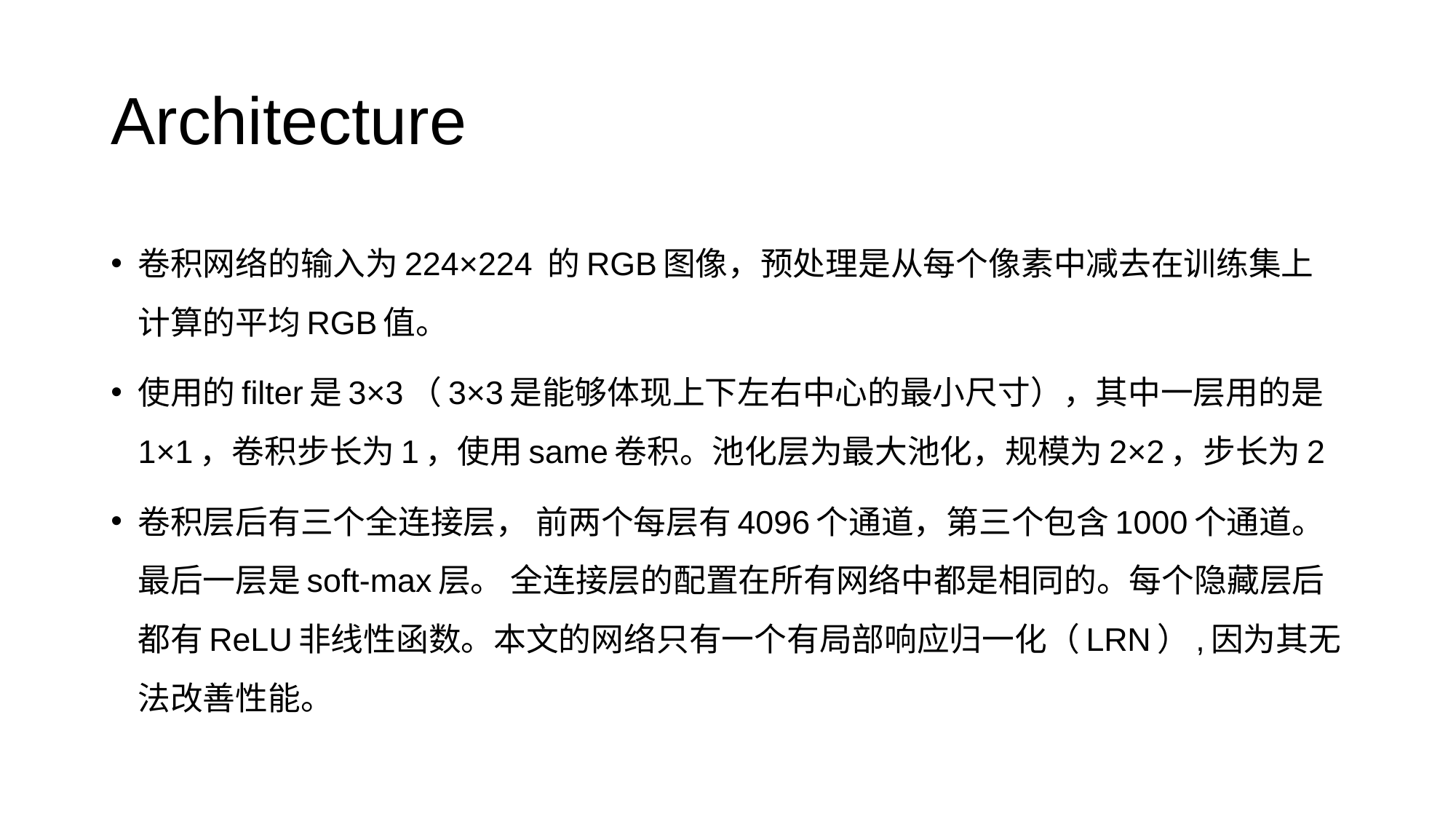

# Architecture
卷积网络的输入为224×224 的RGB图像，预处理是从每个像素中减去在训练集上计算的平均RGB值。
使用的filter是3×3（3×3是能够体现上下左右中心的最小尺寸），其中一层用的是1×1，卷积步长为1，使用same卷积。池化层为最大池化，规模为2×2，步长为2
卷积层后有三个全连接层， 前两个每层有4096个通道，第三个包含1000个通道。 最后一层是soft-max层。 全连接层的配置在所有网络中都是相同的。每个隐藏层后都有ReLU非线性函数。本文的网络只有一个有局部响应归一化（LRN）,因为其无法改善性能。